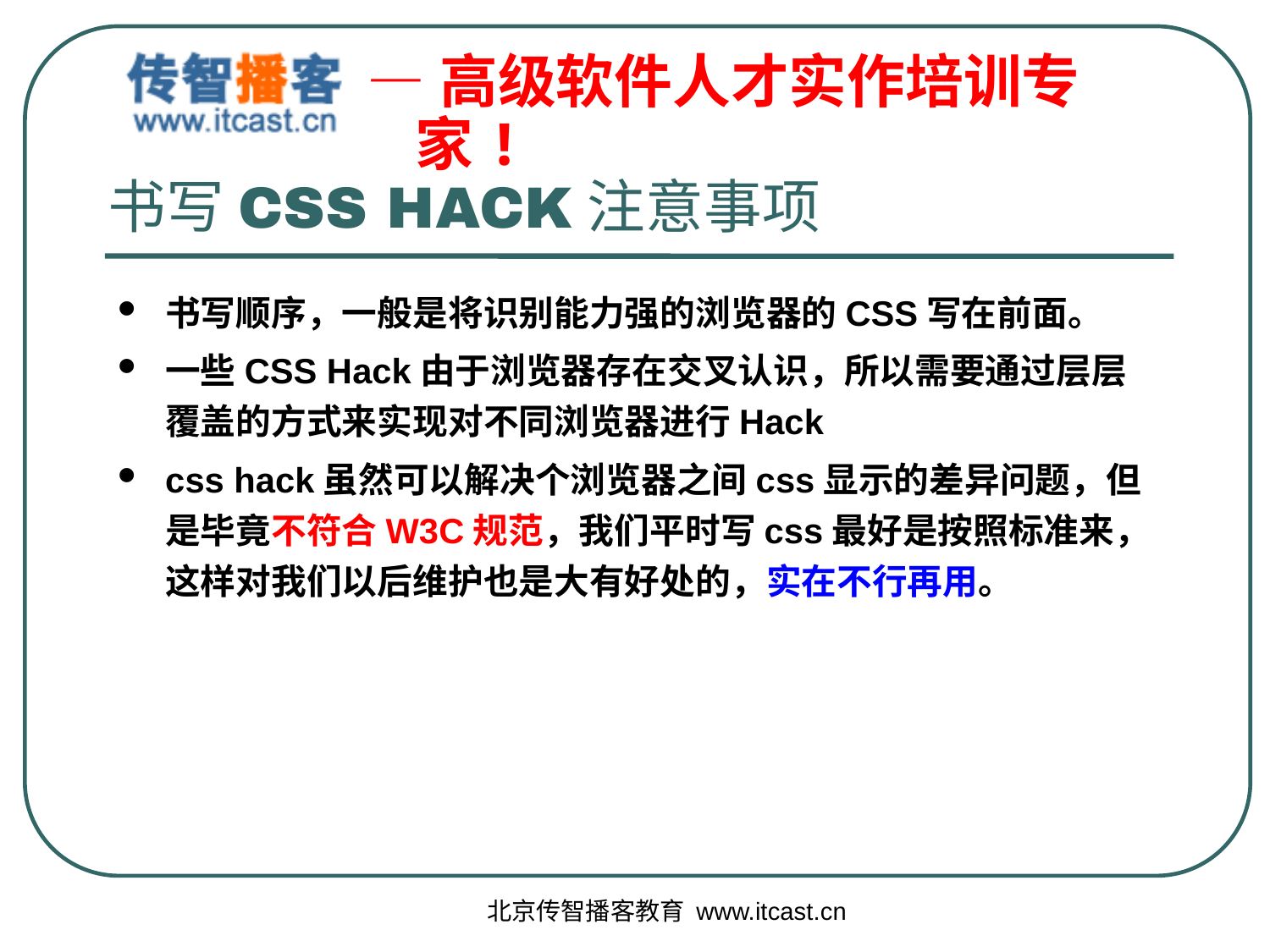

# 书写CSS HACK注意事项
书写顺序，一般是将识别能力强的浏览器的CSS写在前面。
一些CSS Hack由于浏览器存在交叉认识，所以需要通过层层覆盖的方式来实现对不同浏览器进行Hack
css hack虽然可以解决个浏览器之间css显示的差异问题，但是毕竟不符合W3C规范，我们平时写css最好是按照标准来，这样对我们以后维护也是大有好处的，实在不行再用。